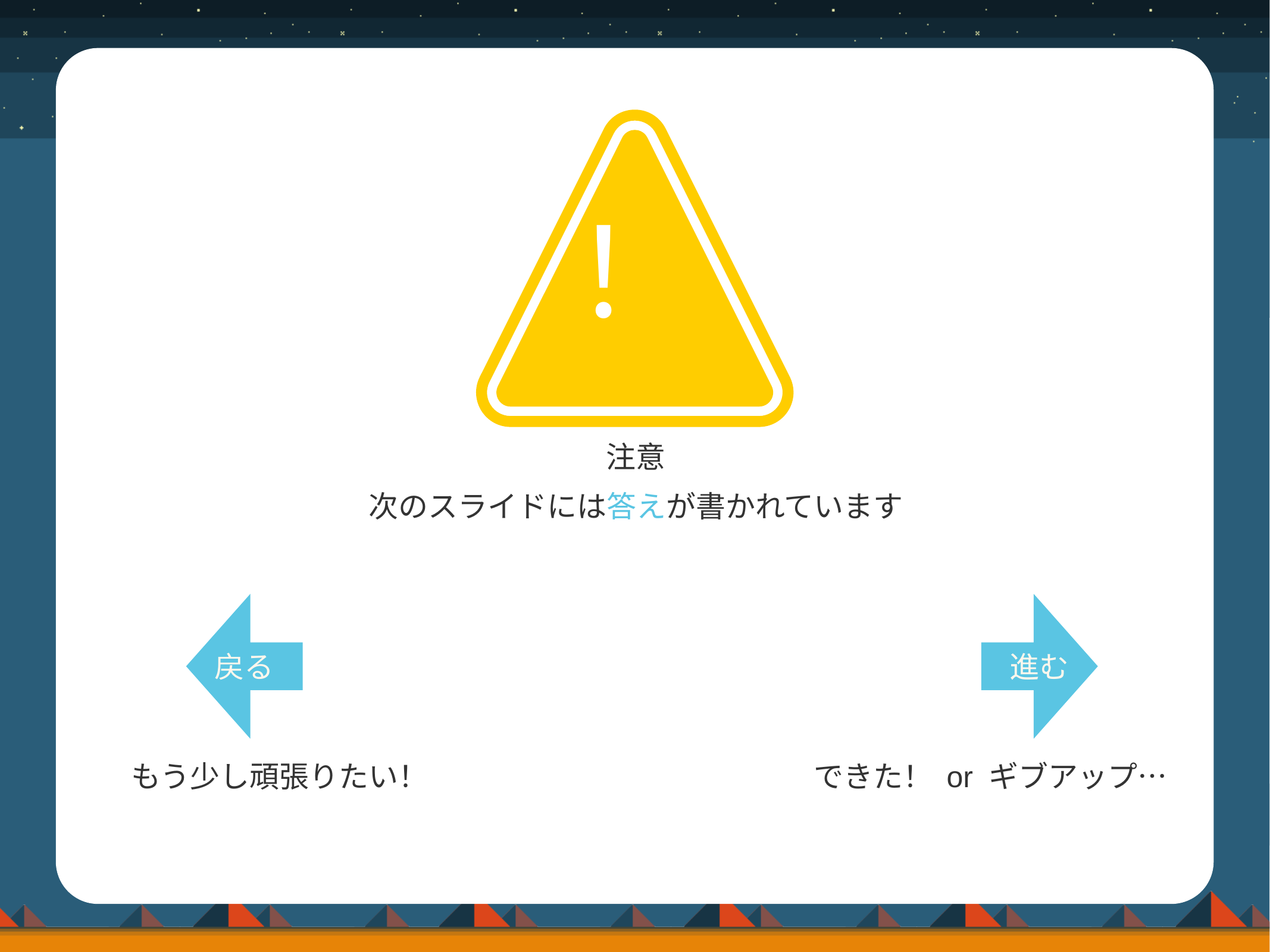

！
注意
次のスライドには答えが書かれています

戻る
進む
もう少し頑張りたい！
できた！ or ギブアップ…